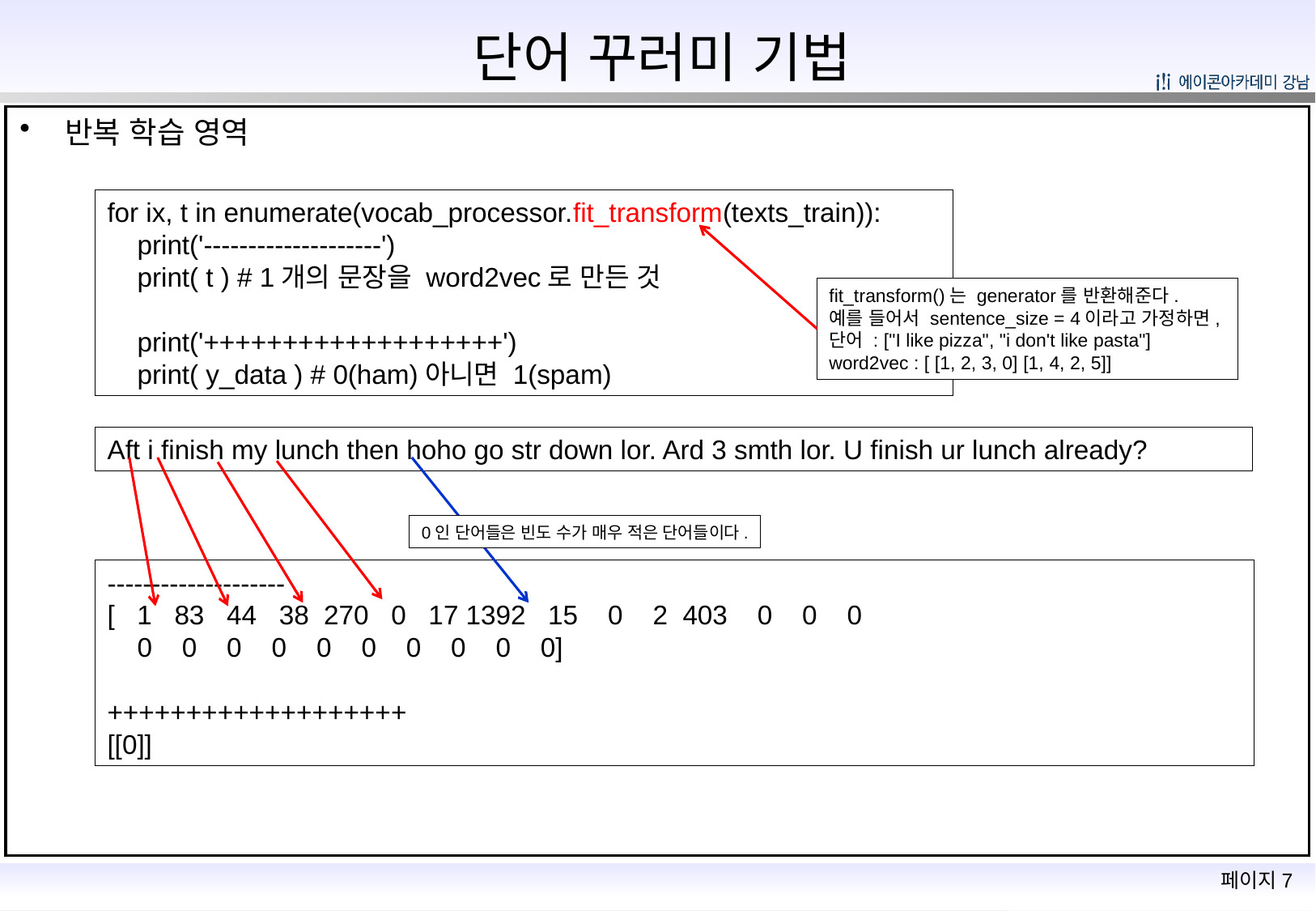

# 단어 꾸러미 기법
반복 학습 영역
for ix, t in enumerate(vocab_processor.fit_transform(texts_train)):
    print('--------------------')
    print( t ) # 1개의 문장을 word2vec로 만든 것

    print('+++++++++++++++++++')
    print( y_data ) # 0(ham)아니면 1(spam)
fit_transform()는 generator를 반환해준다.
예를 들어서 sentence_size = 4이라고 가정하면,
단어 : ["I like pizza", "i don't like pasta"]
word2vec : [ [1, 2, 3, 0] [1, 4, 2, 5]]
Aft i finish my lunch then hoho go str down lor. Ard 3 smth lor. U finish ur lunch already?
0인 단어들은 빈도 수가 매우 적은 단어들이다.
--------------------
[   1   83   44   38  270   0   17 1392   15    0    2  403    0    0    0
    0    0    0    0    0    0    0    0    0    0]

+++++++++++++++++++
[[0]]